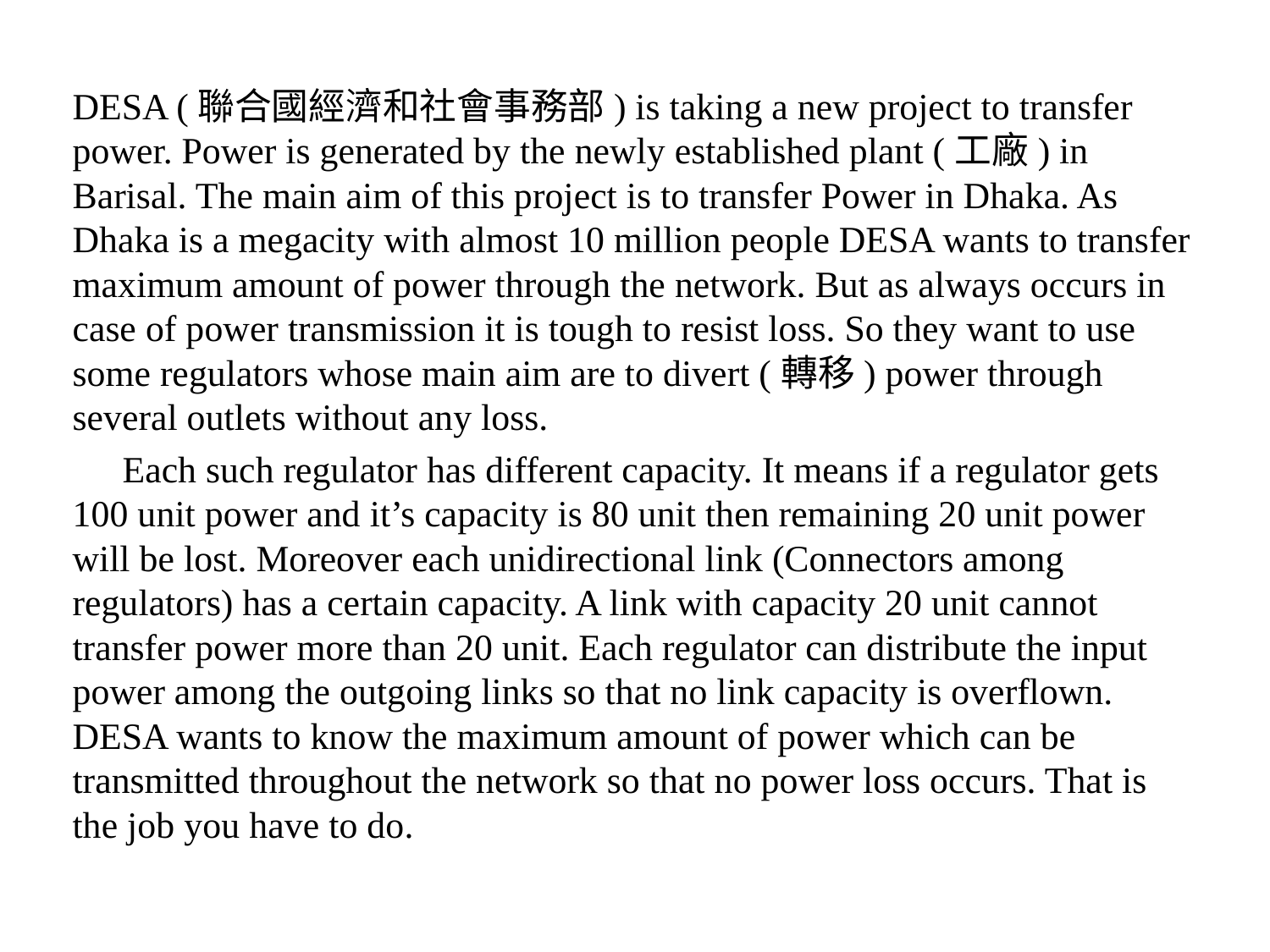

DESA (聯合國經濟和社會事務部) is taking a new project to transfer power. Power is generated by the newly established plant (工廠) in Barisal. The main aim of this project is to transfer Power in Dhaka. As Dhaka is a megacity with almost 10 million people DESA wants to transfer maximum amount of power through the network. But as always occurs in case of power transmission it is tough to resist loss. So they want to use some regulators whose main aim are to divert (轉移) power through several outlets without any loss.
Each such regulator has different capacity. It means if a regulator gets 100 unit power and it’s capacity is 80 unit then remaining 20 unit power will be lost. Moreover each unidirectional link (Connectors among regulators) has a certain capacity. A link with capacity 20 unit cannot transfer power more than 20 unit. Each regulator can distribute the input power among the outgoing links so that no link capacity is overflown. DESA wants to know the maximum amount of power which can be transmitted throughout the network so that no power loss occurs. That is the job you have to do.